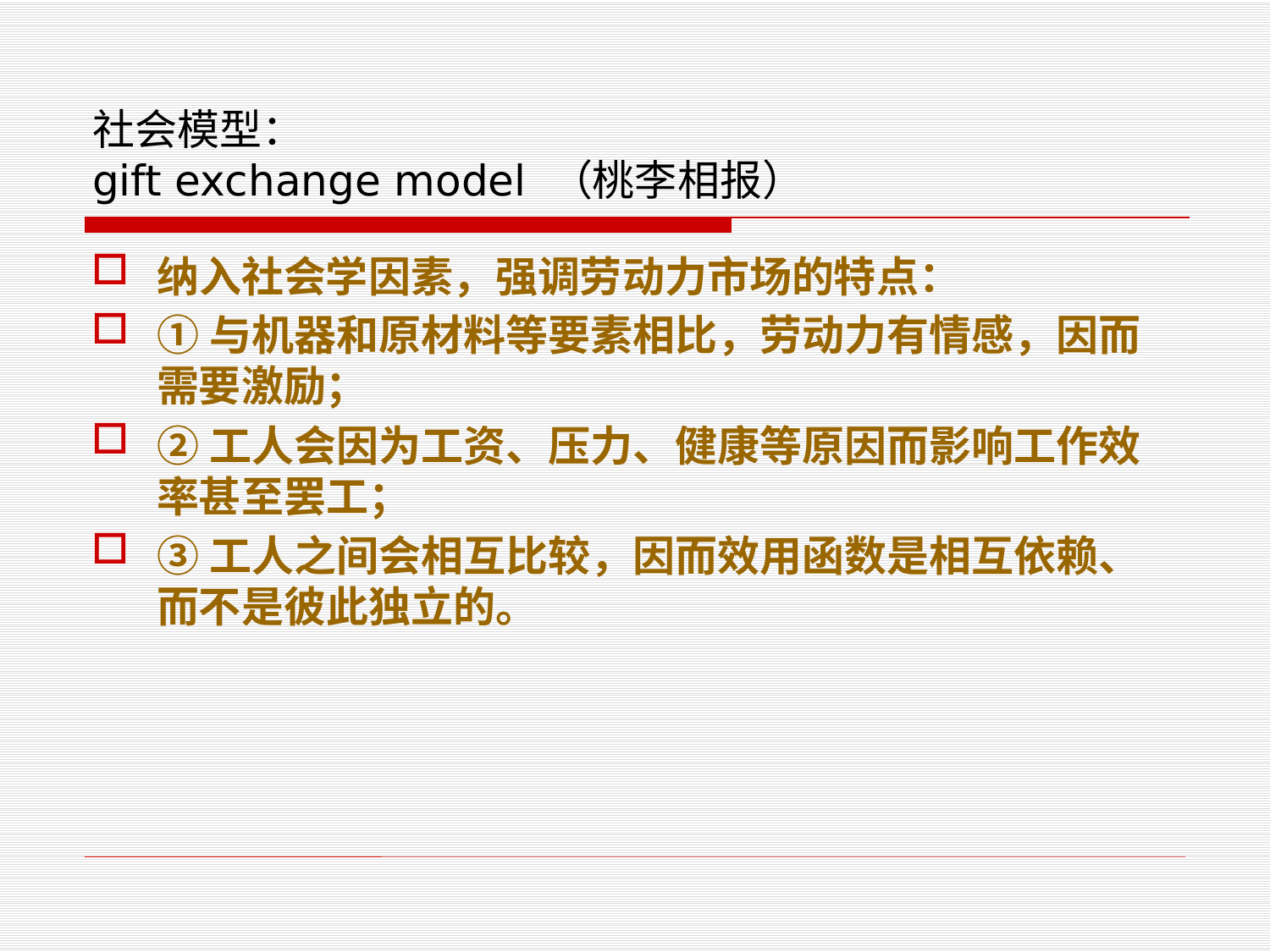

# 社会模型： gift exchange model （桃李相报）
纳入社会学因素，强调劳动力市场的特点：
①与机器和原材料等要素相比，劳动力有情感，因而需要激励；
②工人会因为工资、压力、健康等原因而影响工作效率甚至罢工；
③工人之间会相互比较，因而效用函数是相互依赖、而不是彼此独立的。